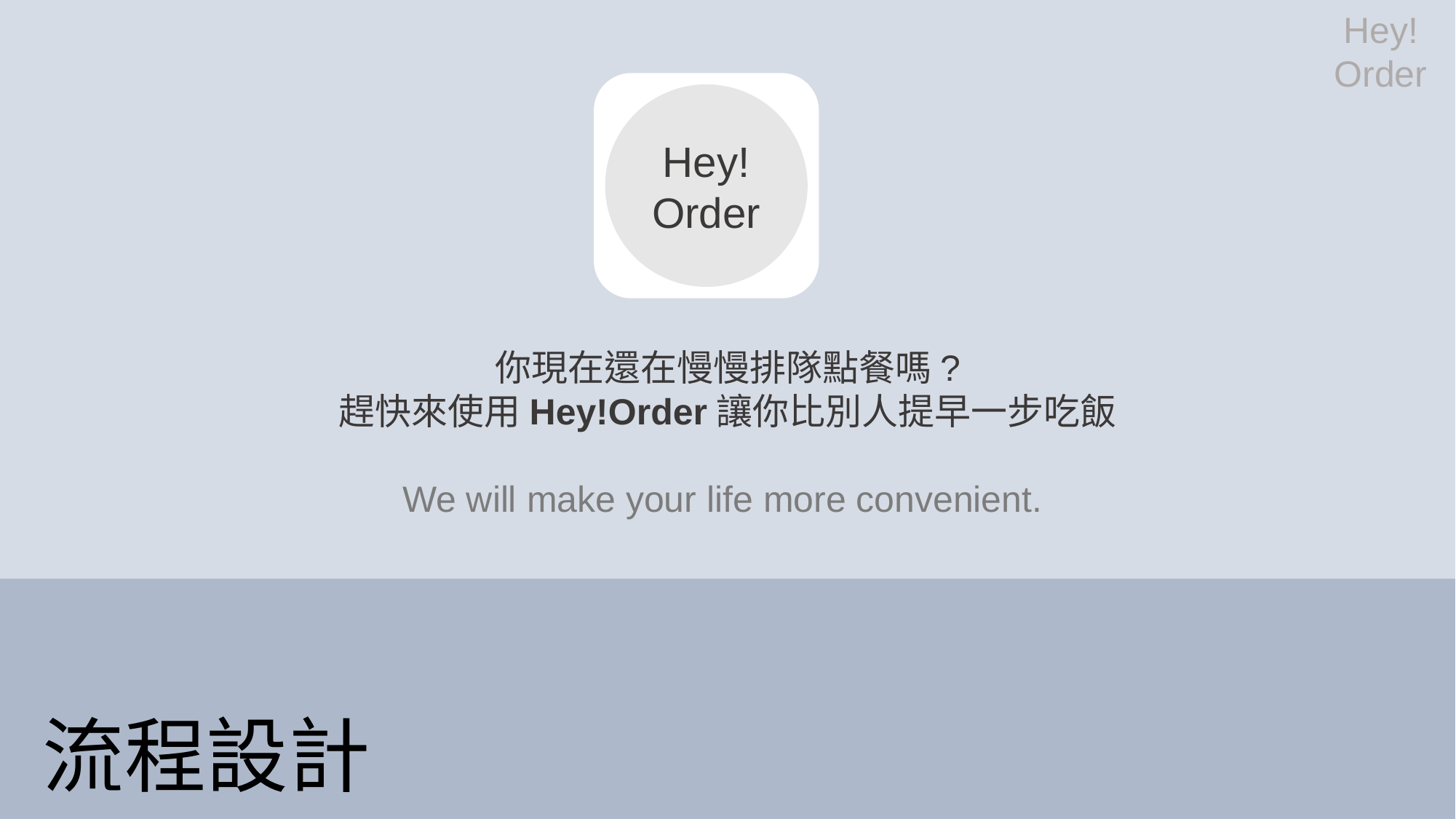

Hey!
Order

Hey!
Order
Hey!
Order
你現在還在慢慢排隊點餐嗎?
趕快來使用Hey!Order讓你比別人提早一步吃飯

    We will make your life more convenient.

流程設計